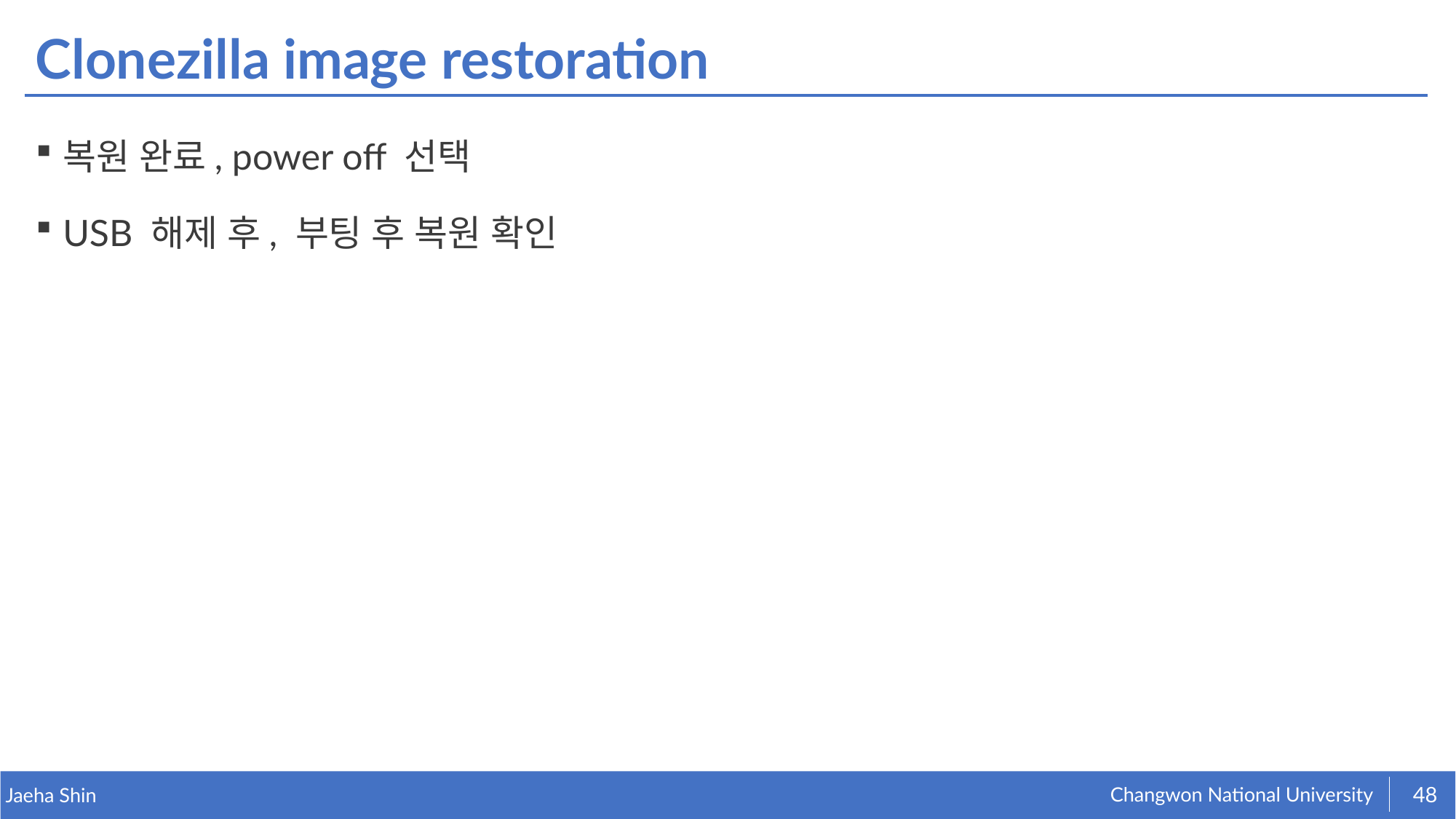

# Clonezilla image restoration
복원 완료, power off 선택
USB 해제 후, 부팅 후 복원 확인
48